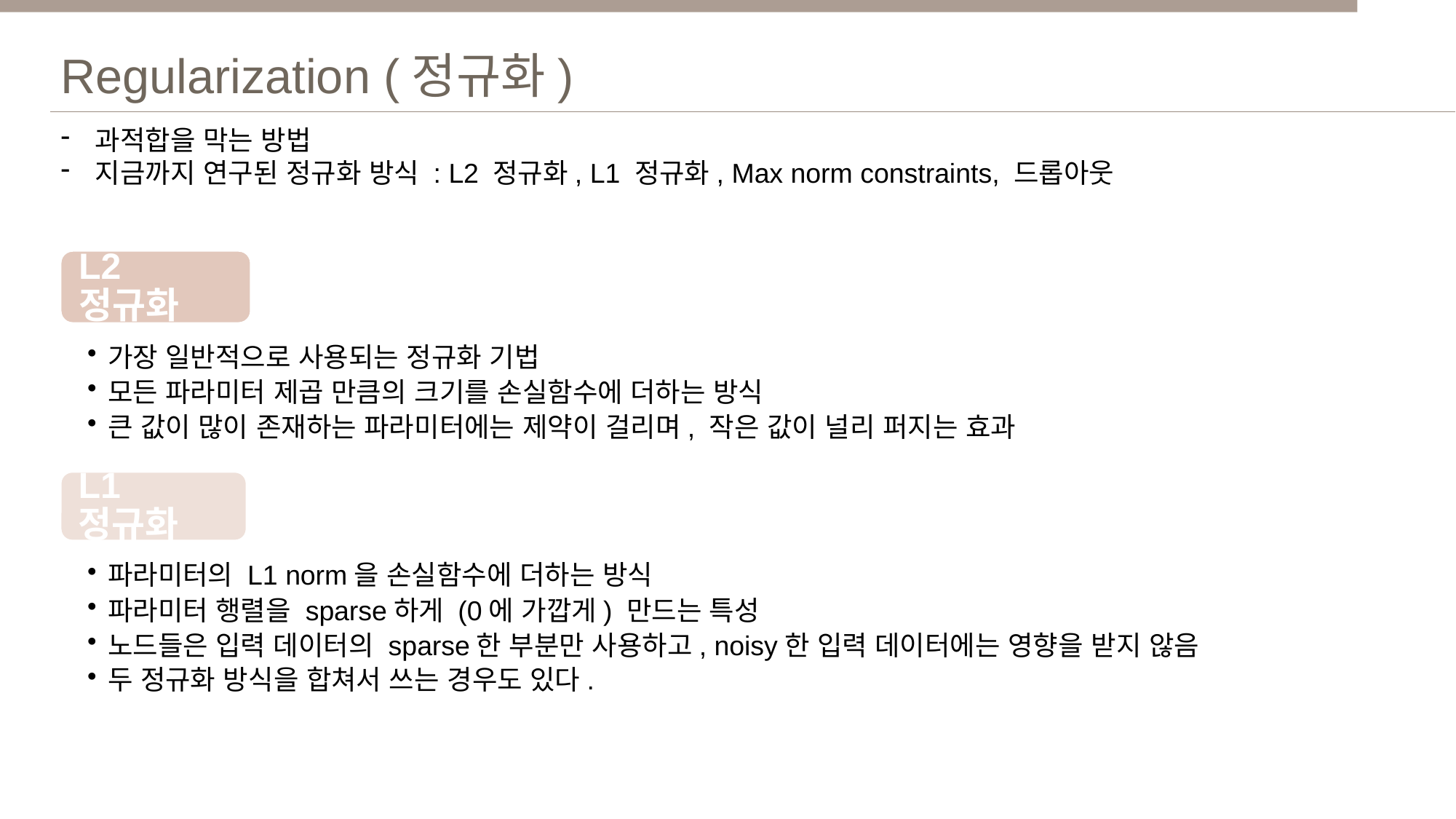

Regularization (정규화)
과적합을 막는 방법
지금까지 연구된 정규화 방식 : L2 정규화, L1 정규화, Max norm constraints, 드롭아웃
L2 정규화
가장 일반적으로 사용되는 정규화 기법
모든 파라미터 제곱 만큼의 크기를 손실함수에 더하는 방식
큰 값이 많이 존재하는 파라미터에는 제약이 걸리며, 작은 값이 널리 퍼지는 효과
L1 정규화
파라미터의 L1 norm을 손실함수에 더하는 방식
파라미터 행렬을 sparse하게 (0에 가깝게) 만드는 특성
노드들은 입력 데이터의 sparse한 부분만 사용하고, noisy한 입력 데이터에는 영향을 받지 않음
두 정규화 방식을 합쳐서 쓰는 경우도 있다.